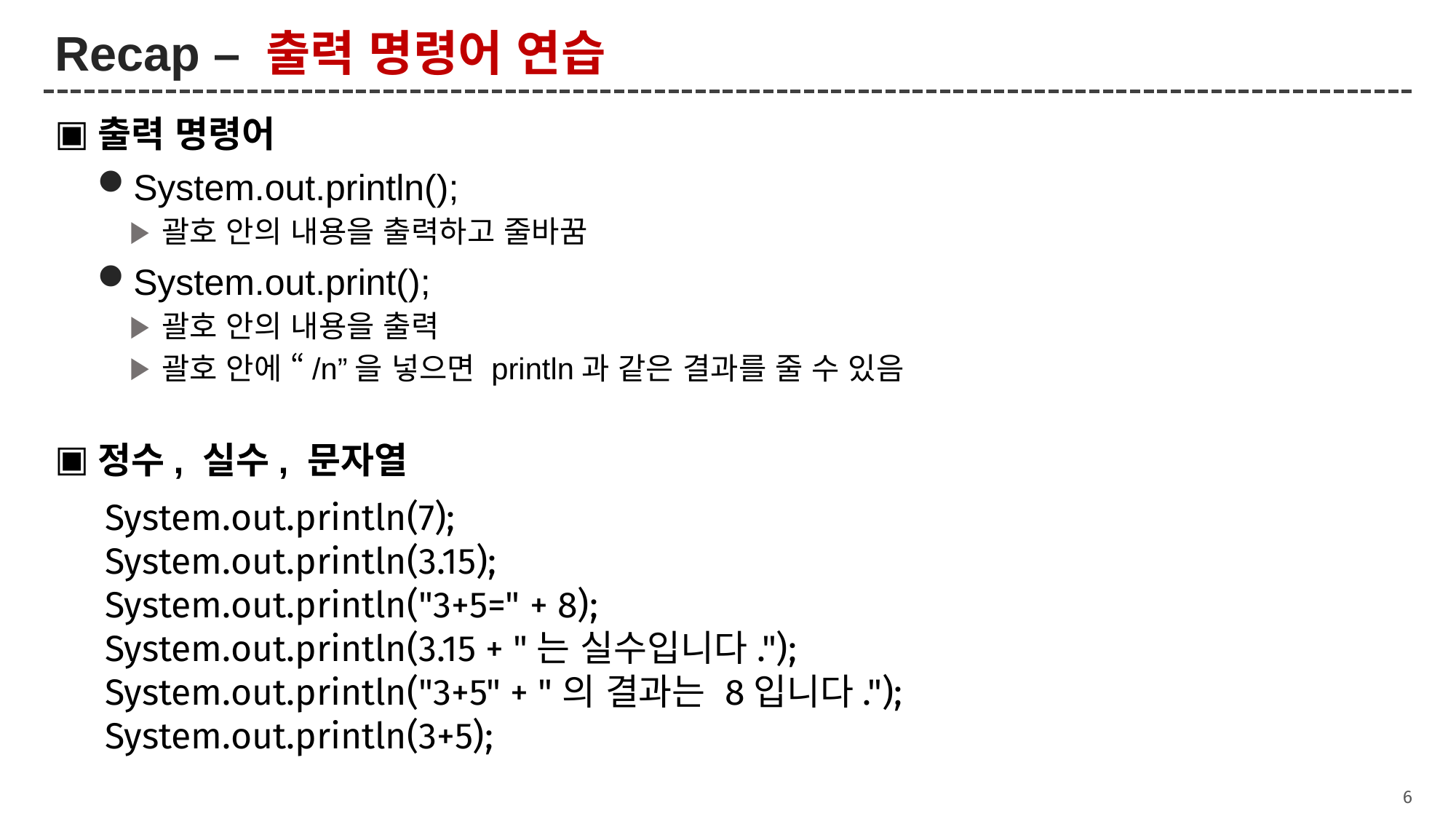

# Recap – 출력 명령어 연습
출력 명령어
System.out.println();
괄호 안의 내용을 출력하고 줄바꿈
System.out.print();
괄호 안의 내용을 출력
괄호 안에 “/n”을 넣으면 println과 같은 결과를 줄 수 있음

정수, 실수, 문자열
System.out.println(7);
System.out.println(3.15);
System.out.println("3+5=" + 8);
System.out.println(3.15 + "는 실수입니다.");
System.out.println("3+5" + "의 결과는 8입니다.");
System.out.println(3+5);